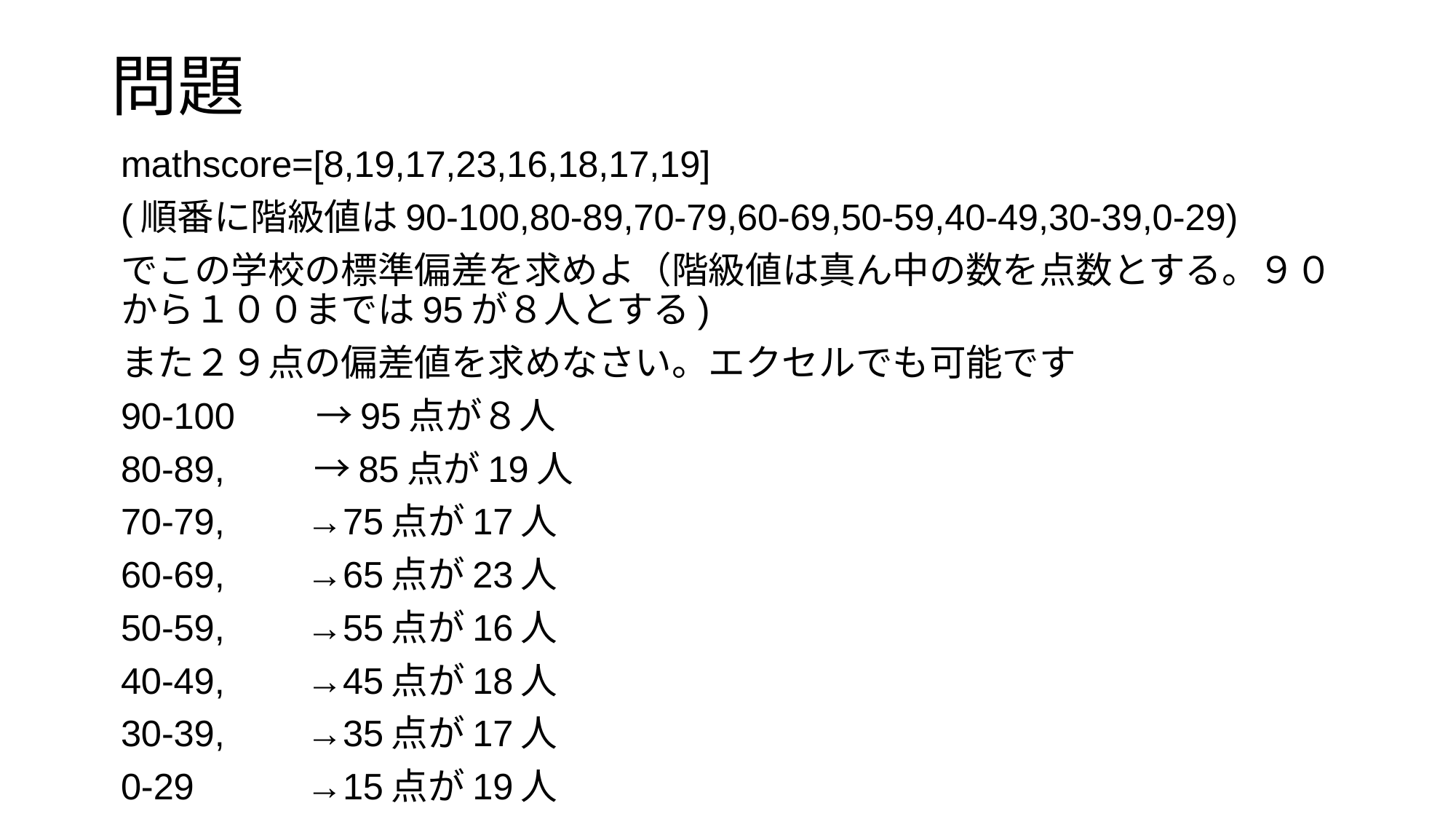

# 問題
mathscore=[8,19,17,23,16,18,17,19]
(順番に階級値は90-100,80-89,70-79,60-69,50-59,40-49,30-39,0-29)
でこの学校の標準偏差を求めよ（階級値は真ん中の数を点数とする。９０から１００までは95が８人とする)
また２９点の偏差値を求めなさい。エクセルでも可能です
90-100　　→95点が８人
80-89,　　 →85点が19人
70-79,        →75点が17人
60-69,        →65点が23人
50-59,        →55点が16人
40-49,        →45点が18人
30-39,        →35点が17人
0-29           →15点が19人